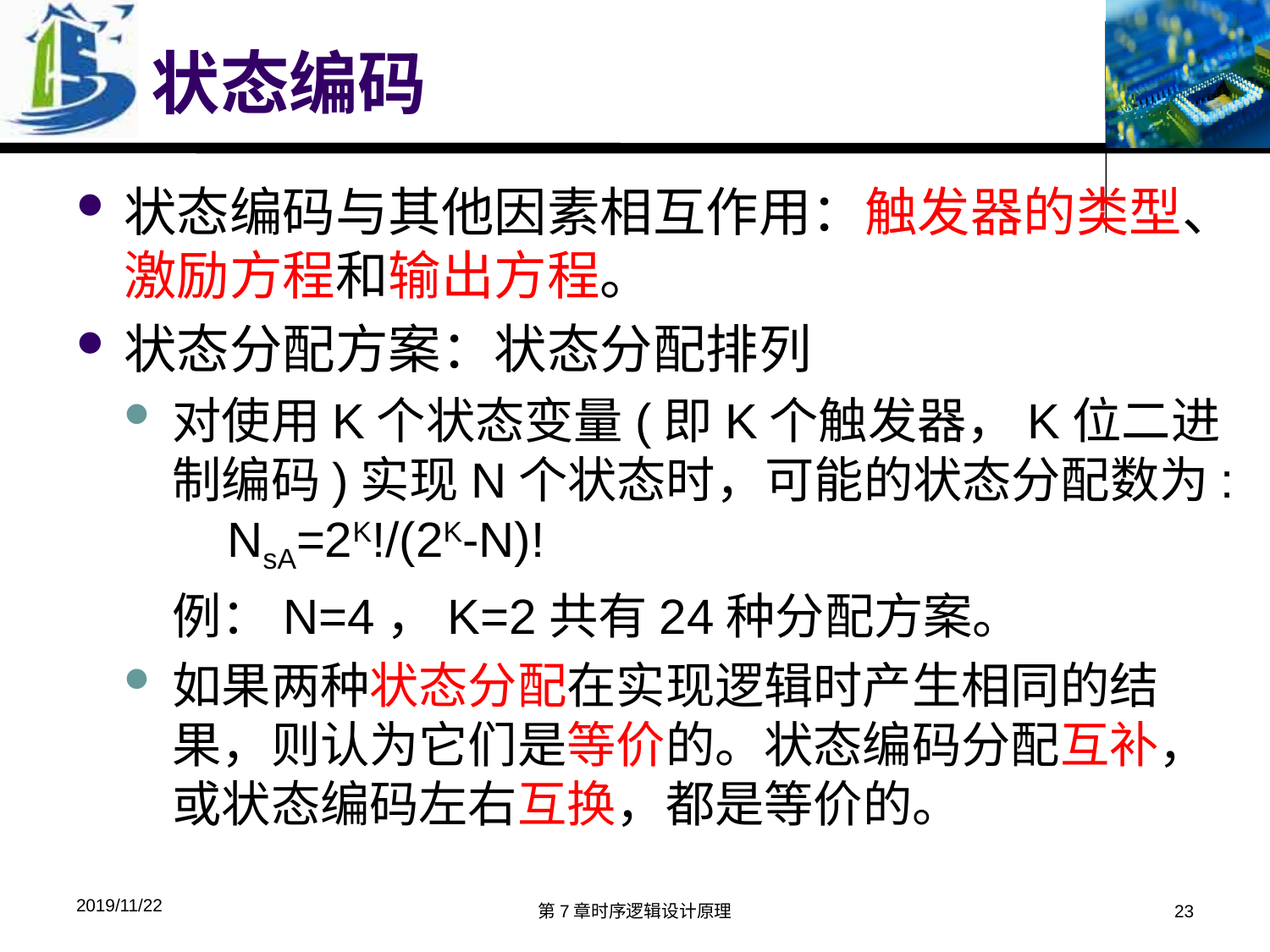

# 状态编码
状态编码与其他因素相互作用：触发器的类型、激励方程和输出方程。
状态分配方案：状态分配排列
对使用K个状态变量(即K个触发器，K位二进制编码)实现N个状态时，可能的状态分配数为:      NsA=2K!/(2K-N)!
例：N=4，K=2共有24种分配方案。
如果两种状态分配在实现逻辑时产生相同的结果，则认为它们是等价的。状态编码分配互补，或状态编码左右互换，都是等价的。
2019/11/22
第7章时序逻辑设计原理
23